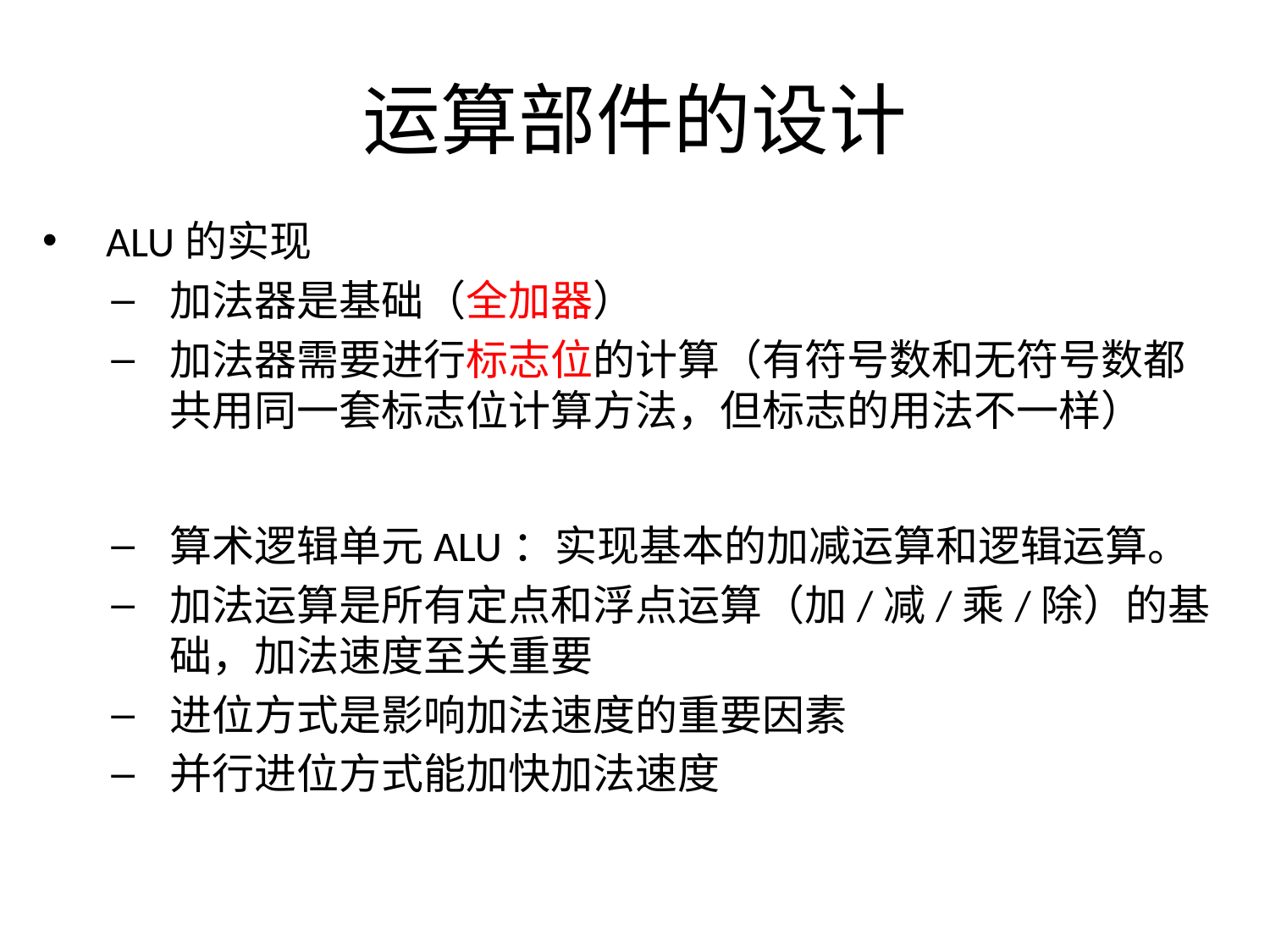

# 运算部件的设计
ALU的实现
加法器是基础（全加器）
加法器需要进行标志位的计算（有符号数和无符号数都共用同一套标志位计算方法，但标志的用法不一样）

算术逻辑单元ALU：实现基本的加减运算和逻辑运算。
加法运算是所有定点和浮点运算（加/减/乘/除）的基础，加法速度至关重要
进位方式是影响加法速度的重要因素
并行进位方式能加快加法速度